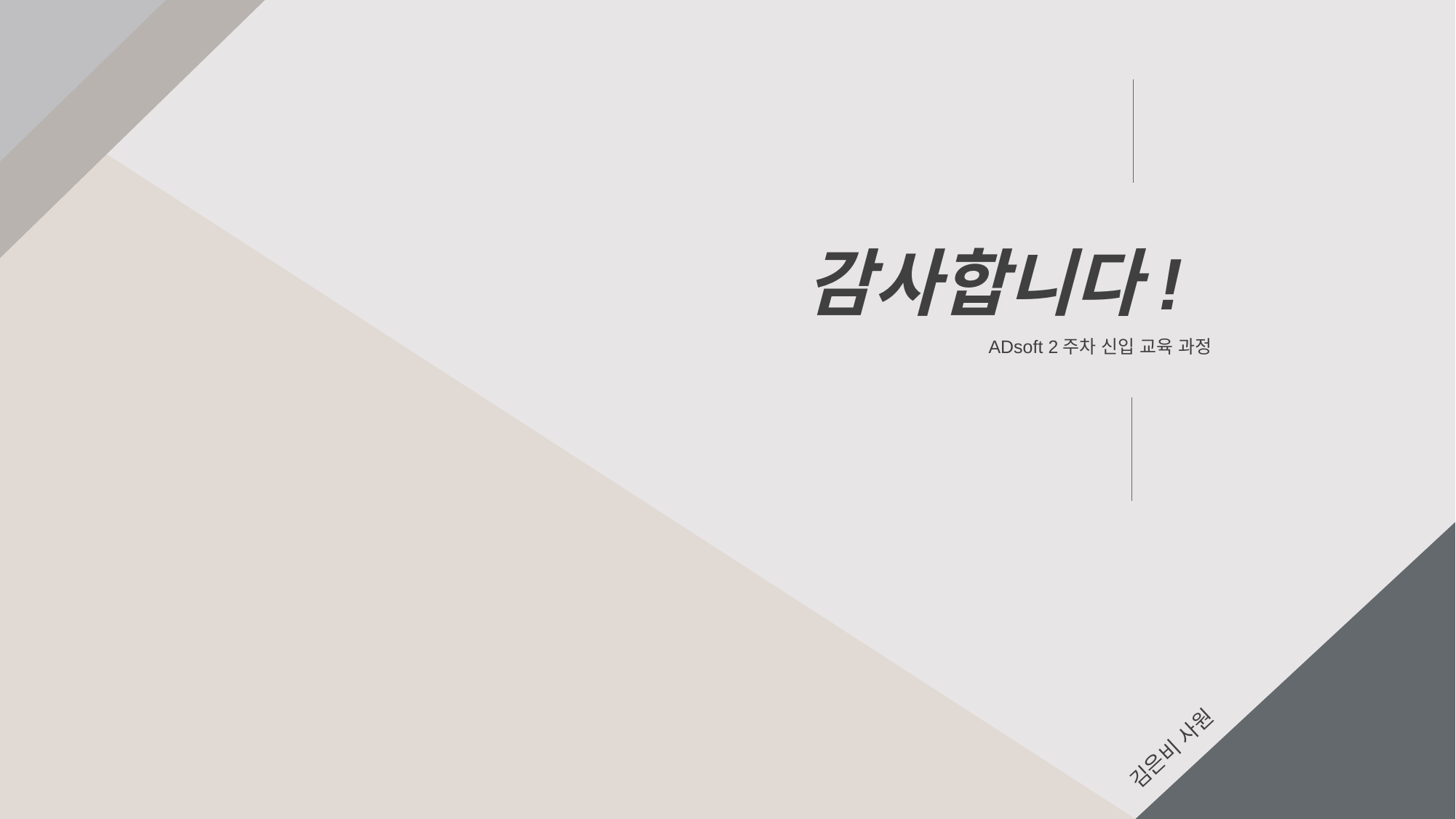

감사합니다!
ADsoft 2주차 신입 교육 과정

김은비 사원